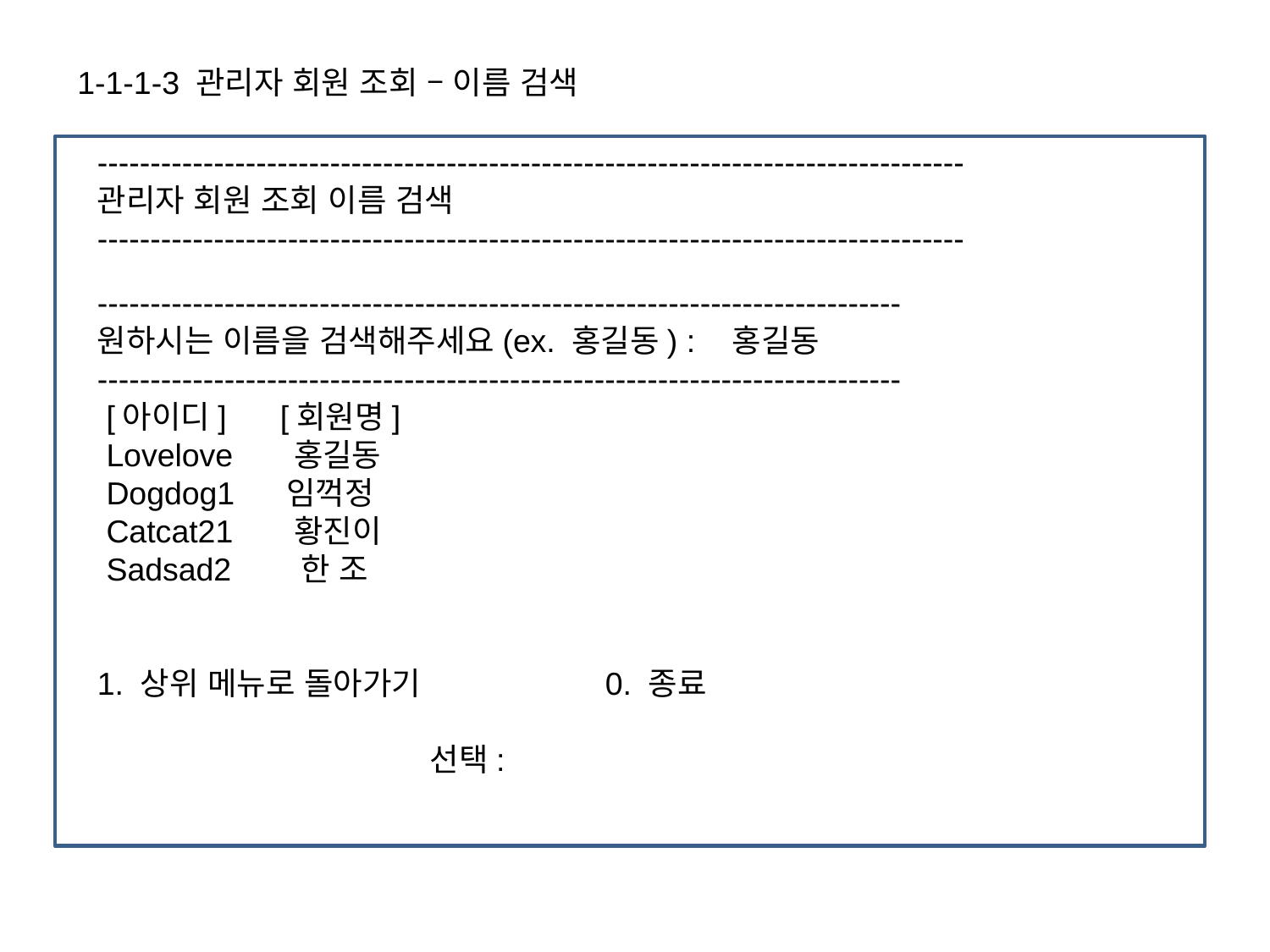

1-1-1-3 관리자 회원 조회 – 이름 검색

----------------------------------------------------------------------------------	    	      관리자 회원 조회 이름 검색
----------------------------------------------------------------------------------
----------------------------------------------------------------------------
원하시는 이름을 검색해주세요(ex. 홍길동) : 	홍길동
----------------------------------------------------------------------------
 [아이디]      [회원명]
 Lovelove      홍길동
 Dogdog1     임꺽정
 Catcat21      황진이
 Sadsad2       한 조

1. 상위 메뉴로 돌아가기		0. 종료

		        선택: